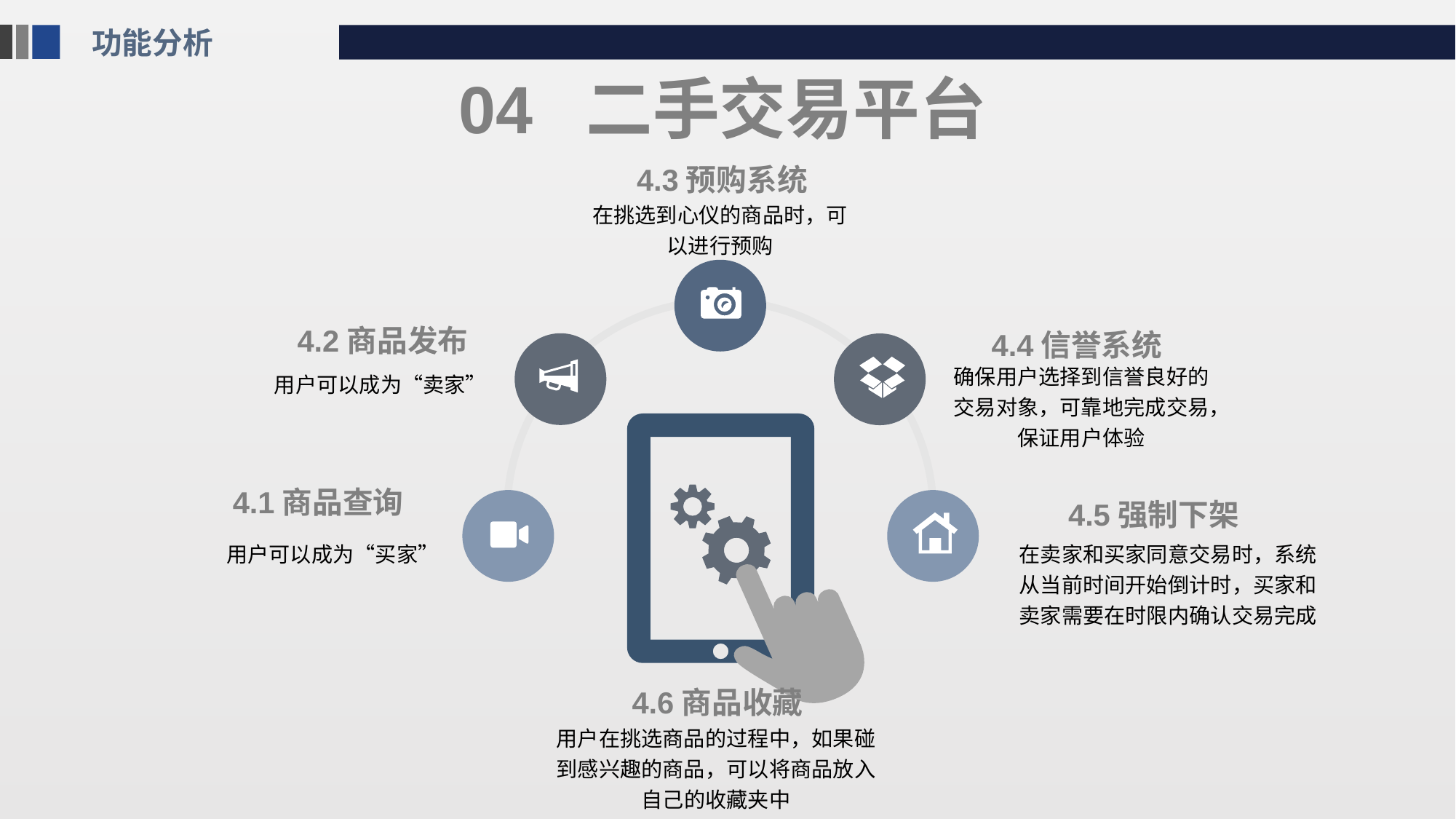

功能分析

04  二手交易平台
4.3预购系统

在挑选到心仪的商品时，可以进行预购

4.2商品发布
4.4信誉系统
确保用户选择到信誉良好的交易对象，可靠地完成交易，保证用户体验
用户可以成为“卖家”
4.1商品查询
4.5强制下架
用户可以成为“买家”
在卖家和买家同意交易时，系统从当前时间开始倒计时，买家和卖家需要在时限内确认交易完成
4.6商品收藏
用户在挑选商品的过程中，如果碰到感兴趣的商品，可以将商品放入自己的收藏夹中